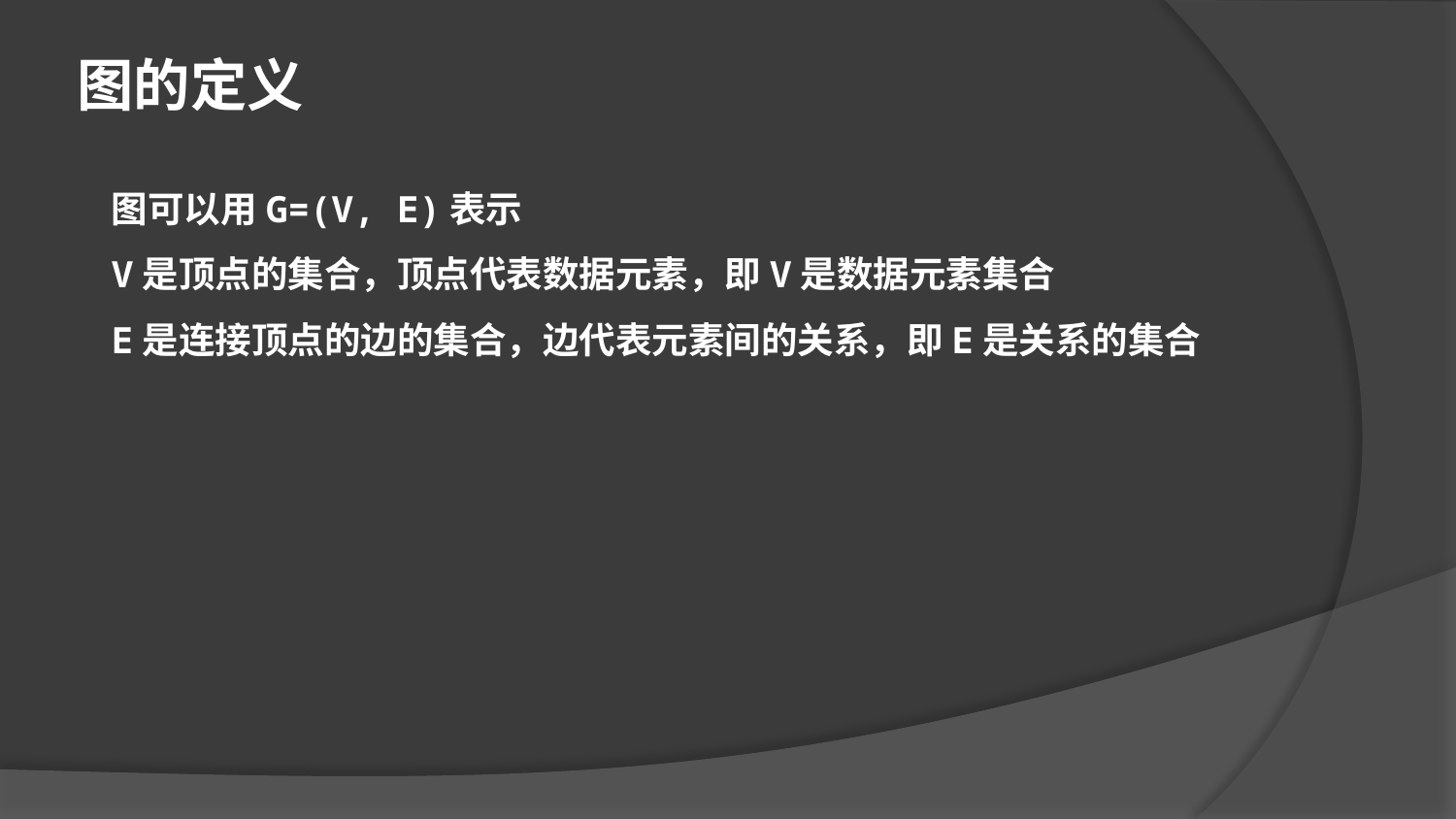

图的定义
图可以用G=(V, E)表示
V是顶点的集合，顶点代表数据元素，即V是数据元素集合
E是连接顶点的边的集合，边代表元素间的关系，即E是关系的集合